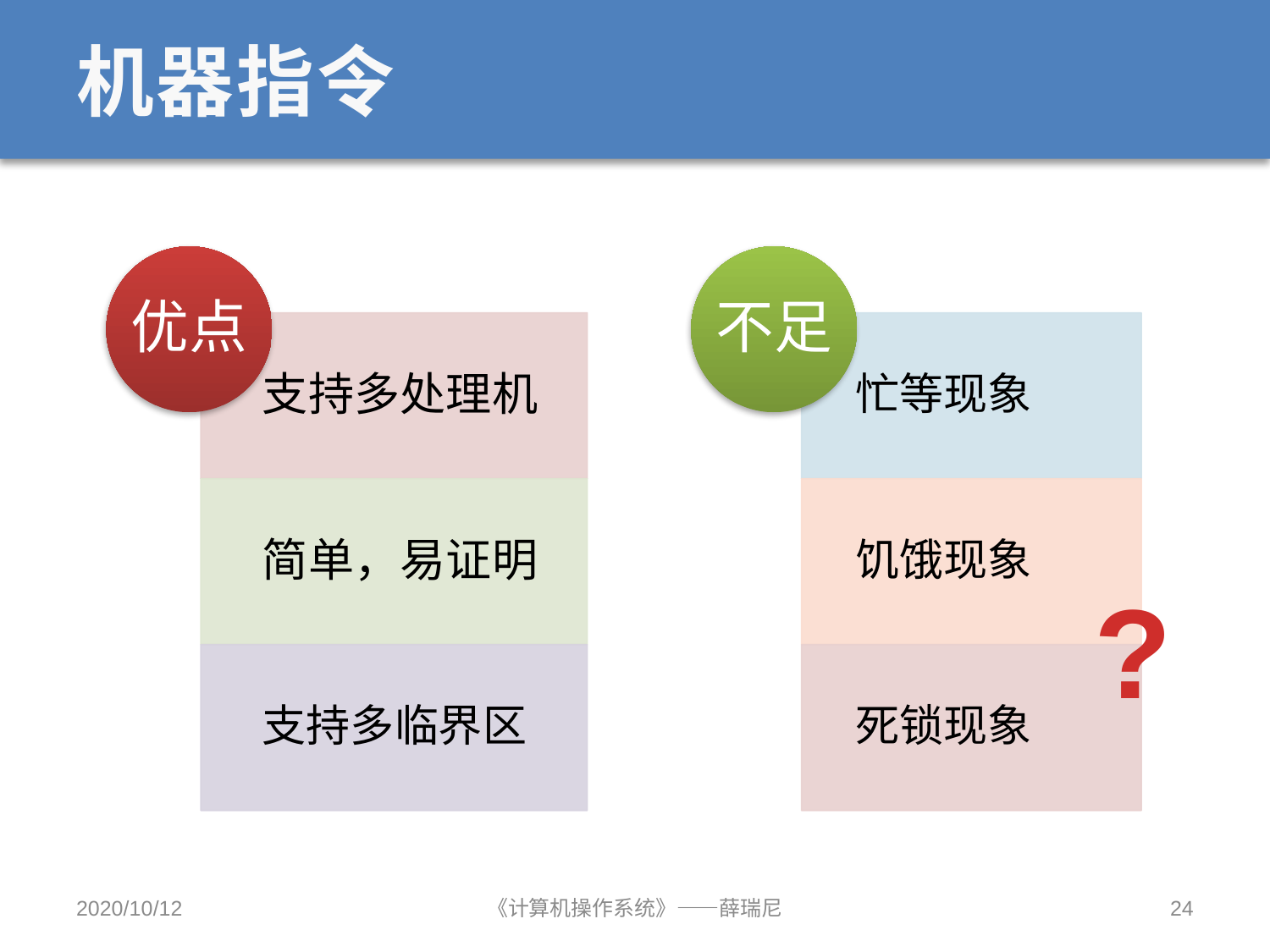

# 机器指令
支持多处理机
简单，易证明
支持多临界区
优点
忙等现象
饥饿现象
死锁现象
不足
?
2020/10/12
《计算机操作系统》——薛瑞尼
24